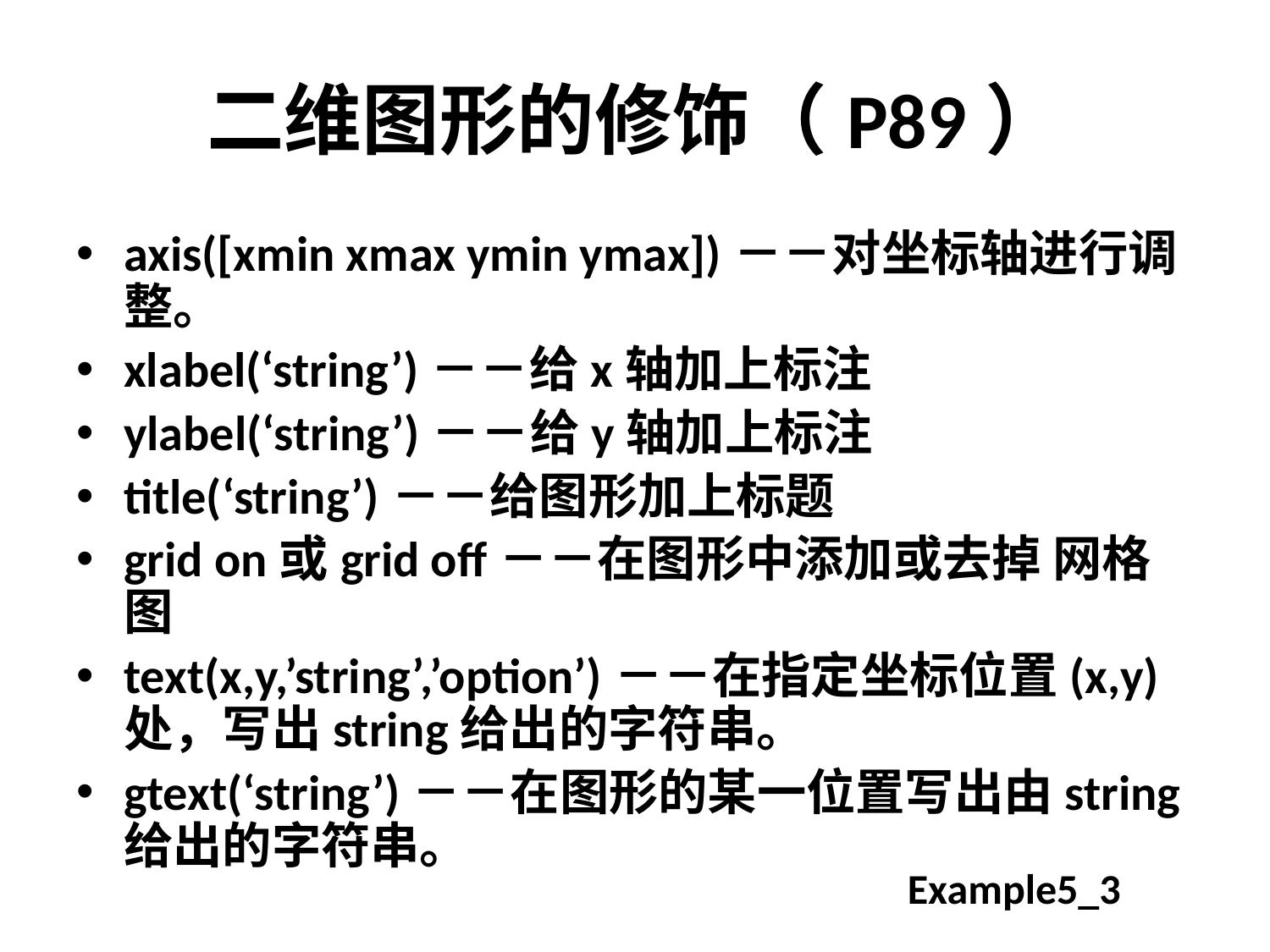

# 二维图形的修饰（P89）
axis([xmin xmax ymin ymax])－－对坐标轴进行调整。
xlabel(‘string’)－－给x轴加上标注
ylabel(‘string’)－－给y轴加上标注
title(‘string’)－－给图形加上标题
grid on或grid off－－在图形中添加或去掉 网格图
text(x,y,’string’,’option’)－－在指定坐标位置(x,y)处，写出string给出的字符串。
gtext(‘string’)－－在图形的某一位置写出由string给出的字符串。
Example5_3